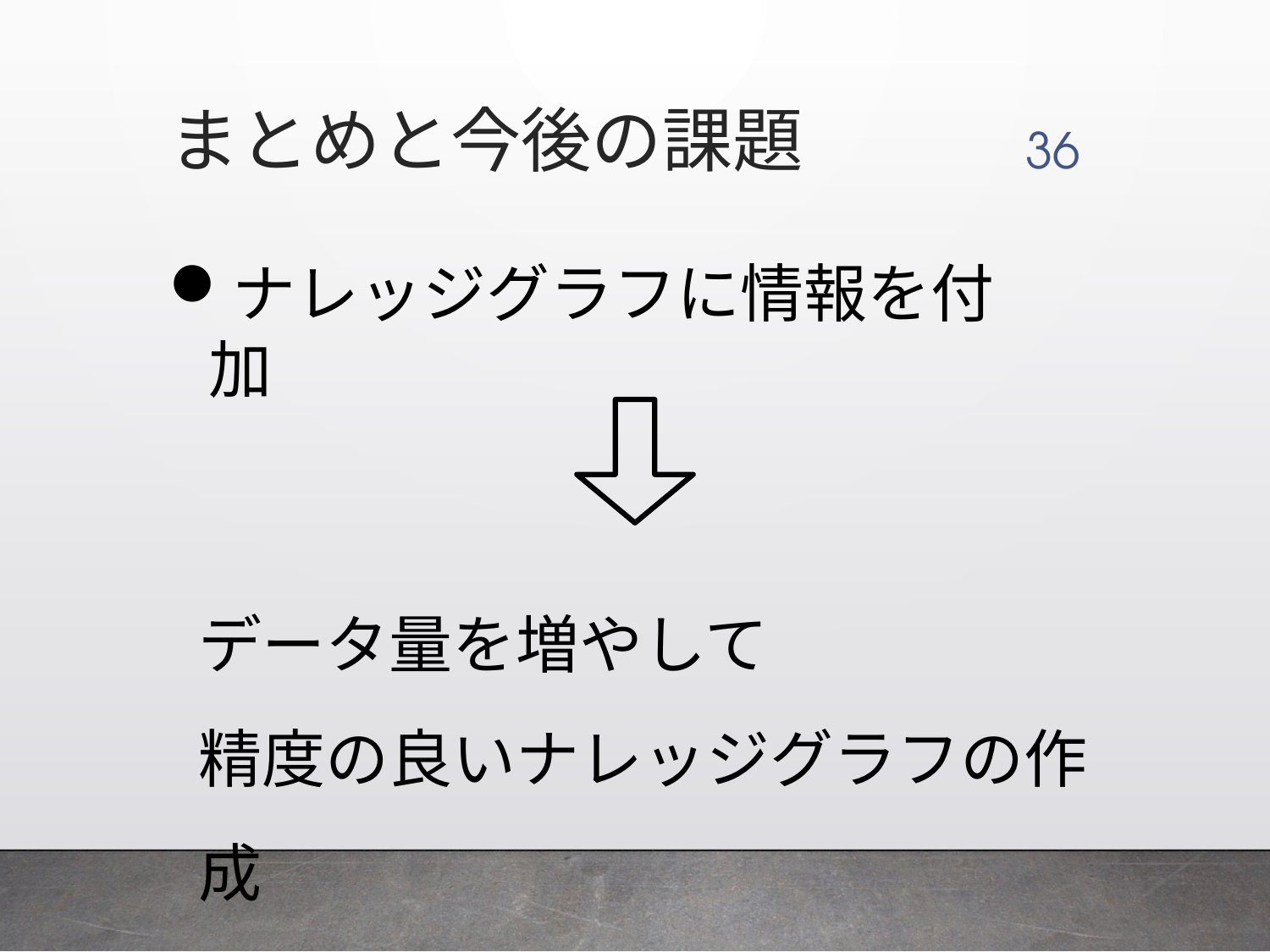

まとめと今後の課題
36
ナレッジグラフに情報を付加

データ量を増やして
精度の良いナレッジグラフの作成